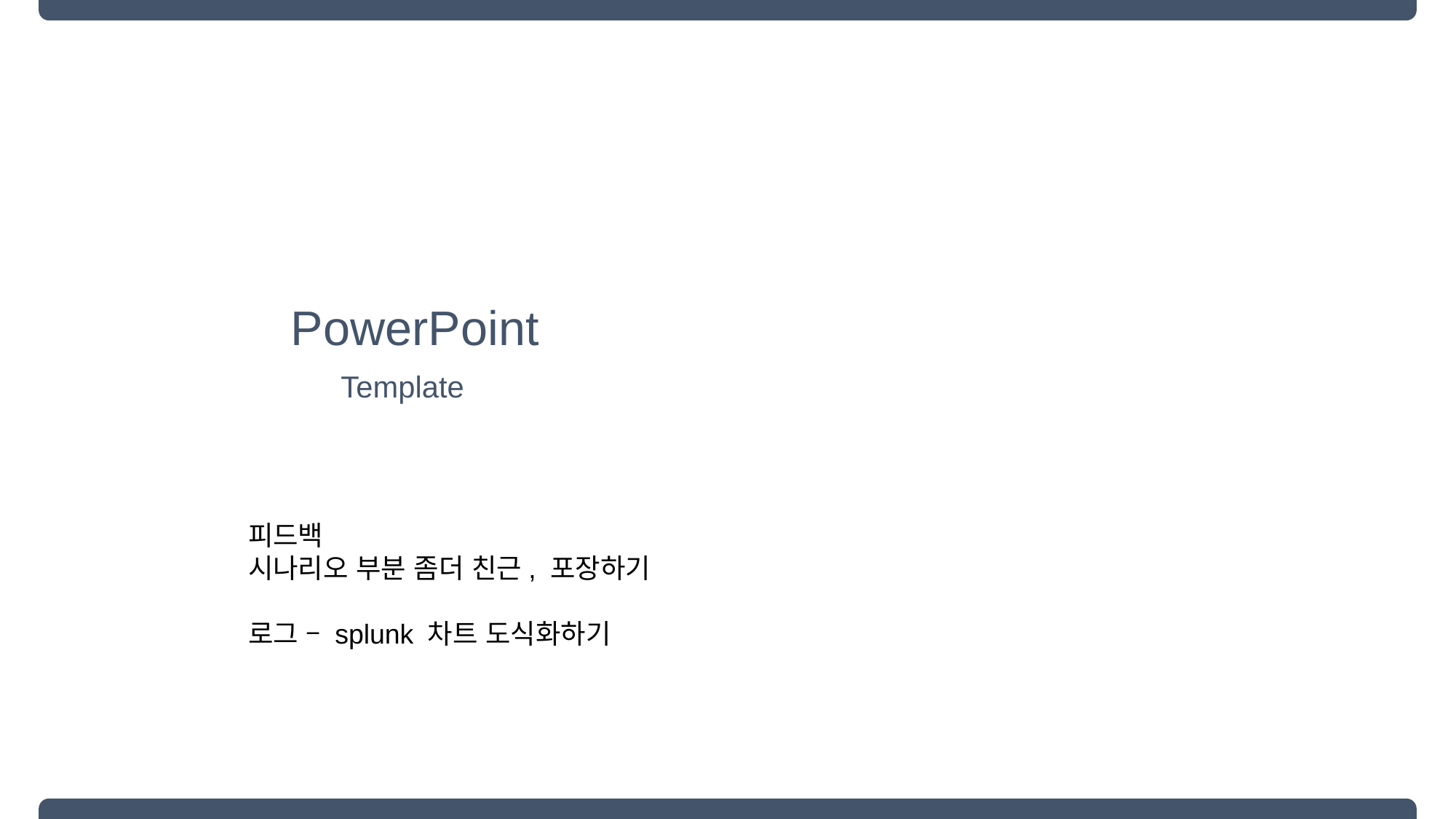

PowerPoint
Template
피드백
시나리오 부분 좀더 친근, 포장하기

로그 – splunk 차트 도식화하기